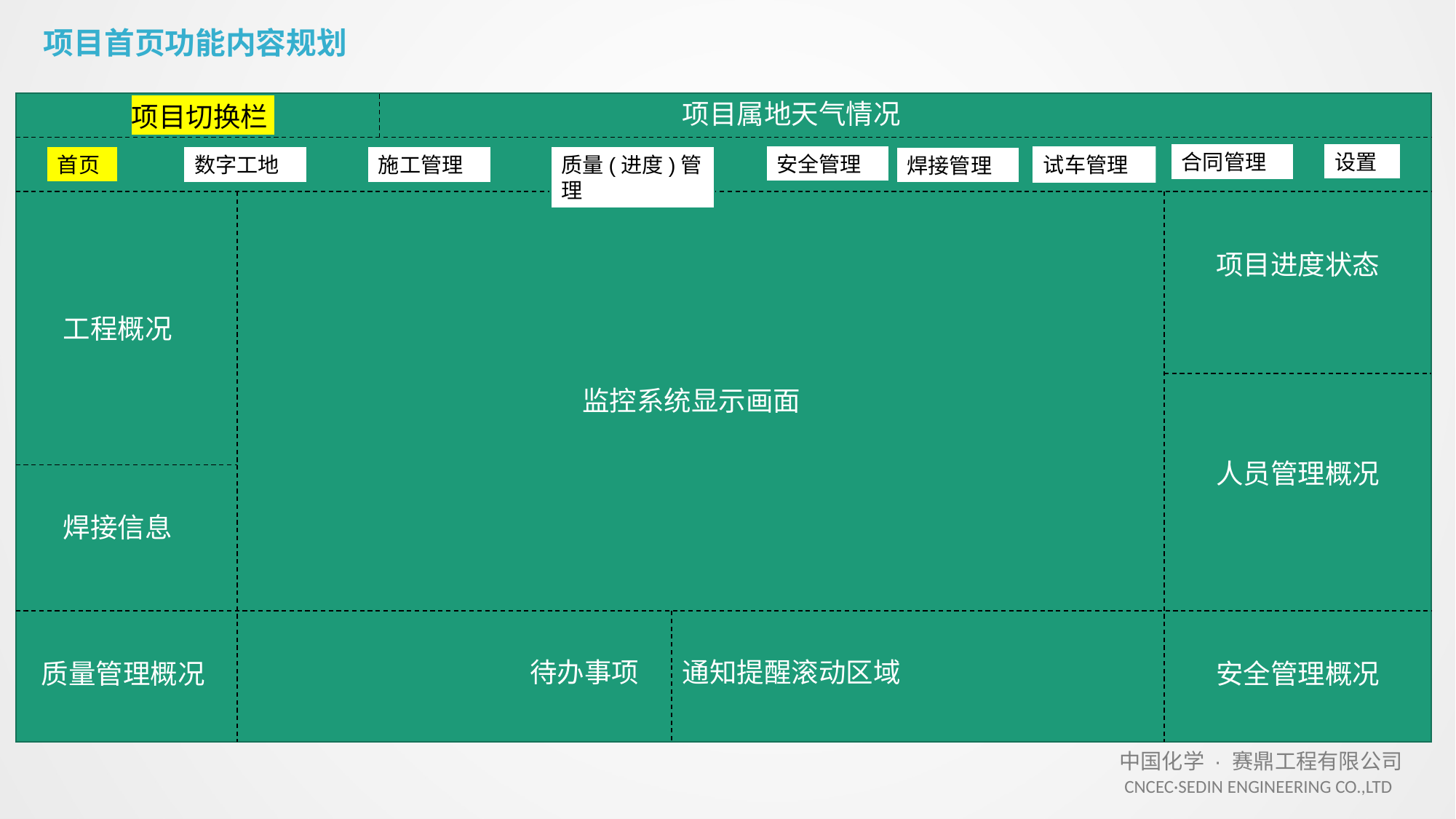

项目首页功能内容规划
项目属地天气情况

项目切换栏
设置
合同管理
安全管理
首页
数字工地
施工管理
质量(进度)管理
试车管理
焊接管理
项目进度状态
工程概况
监控系统显示画面
人员管理概况
焊接信息
待办事项       通知提醒滚动区域
质量管理概况
安全管理概况